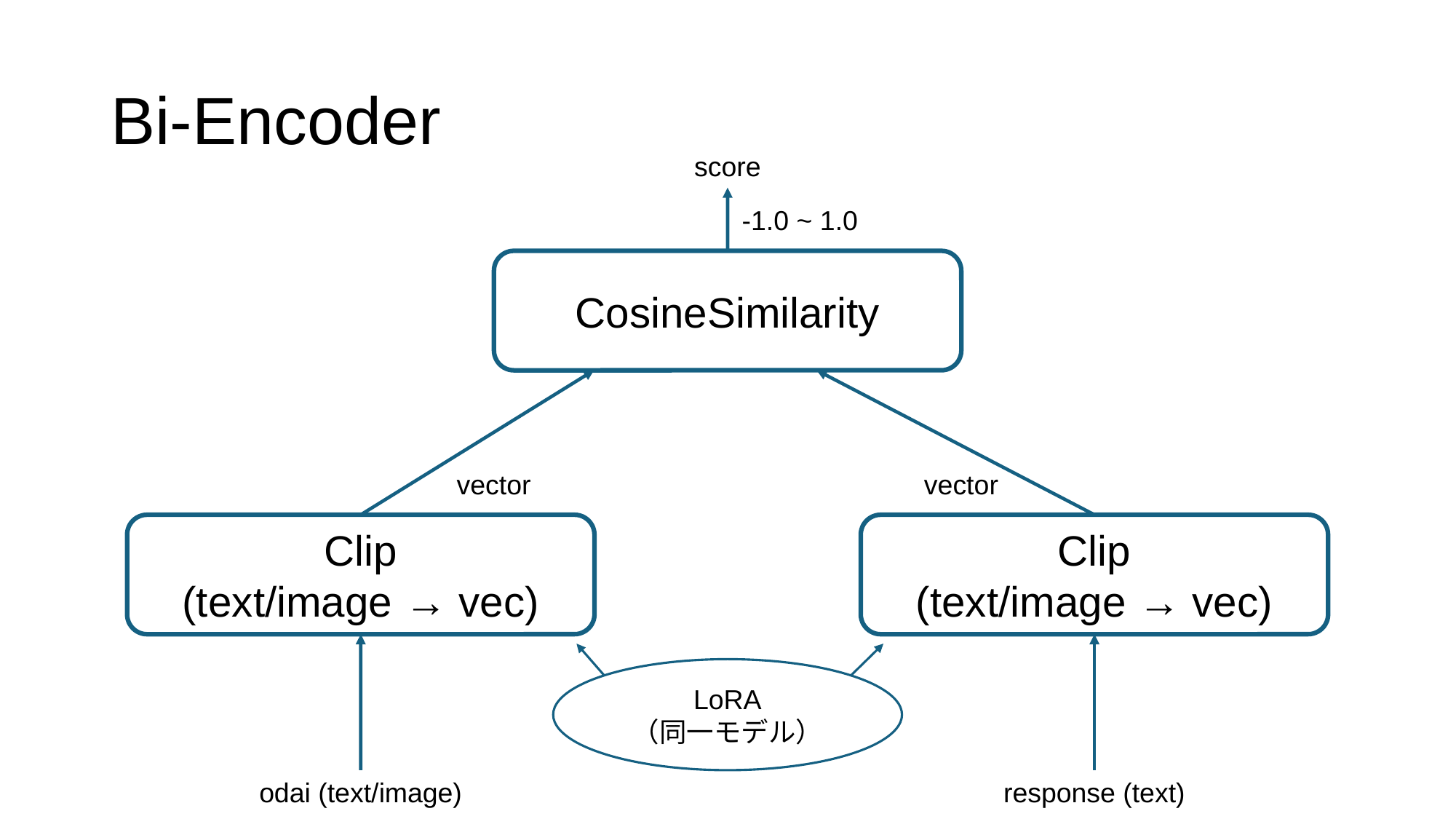

# Bi-Encoder
score
-1.0 ~ 1.0
CosineSimilarity
vector
vector
Clip
(text/image → vec)
Clip
(text/image → vec)
LoRA
（同一モデル）
odai (text/image)
response (text)